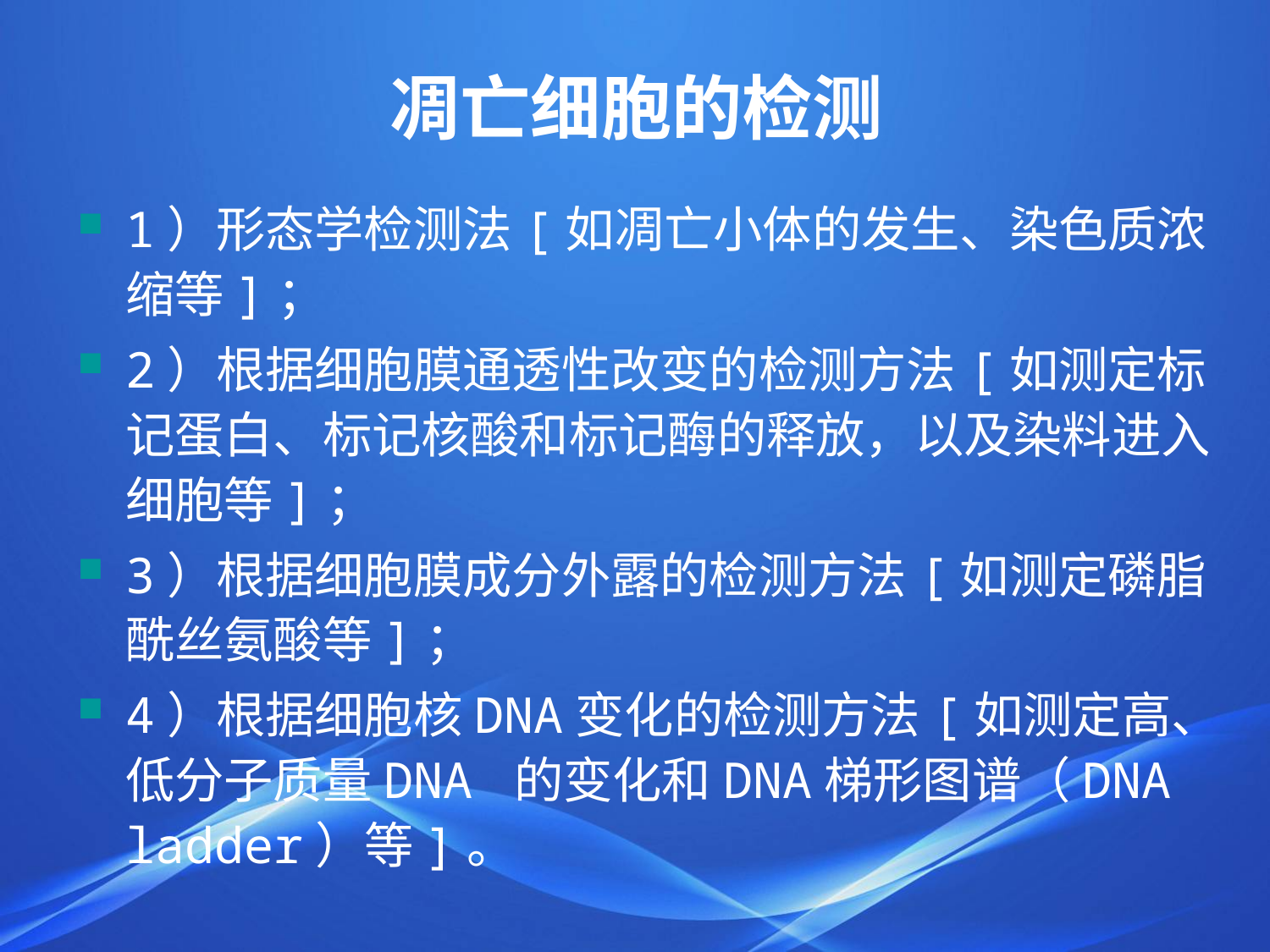

# 凋亡细胞的检测
1）形态学检测法[如凋亡小体的发生、染色质浓缩等]；
2）根据细胞膜通透性改变的检测方法[如测定标记蛋白、标记核酸和标记酶的释放，以及染料进入细胞等]；
3）根据细胞膜成分外露的检测方法[如测定磷脂酰丝氨酸等]；
4）根据细胞核DNA变化的检测方法[如测定高、低分子质量DNA 的变化和DNA梯形图谱（DNA ladder）等]。